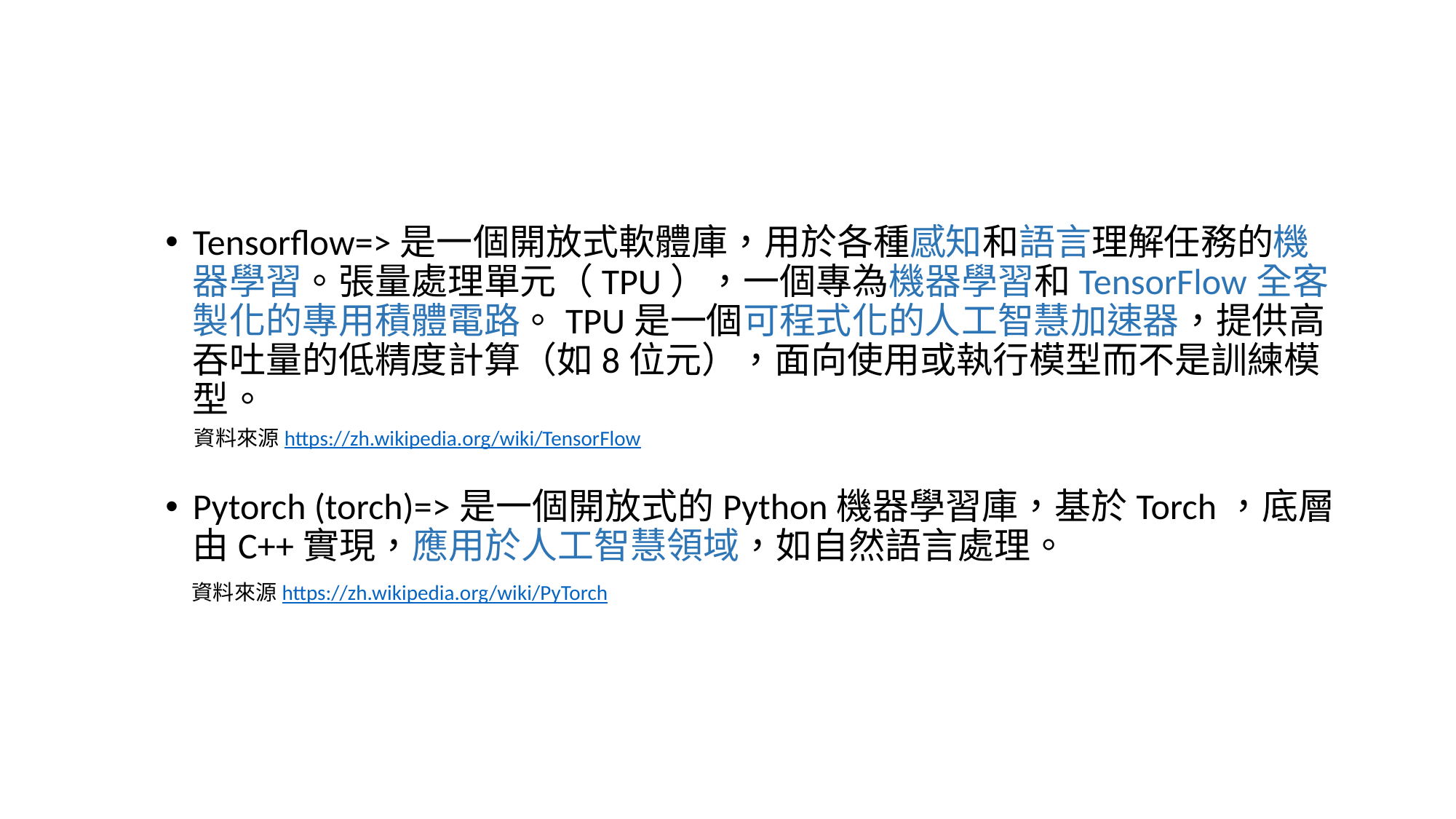

Tensorflow=>是一個開放式軟體庫，用於各種感知和語言理解任務的機器學習。張量處理單元（TPU），一個專為機器學習和TensorFlow全客製化的專用積體電路。TPU是一個可程式化的人工智慧加速器，提供高吞吐量的低精度計算（如8位元），面向使用或執行模型而不是訓練模型。
     資料來源https://zh.wikipedia.org/wiki/TensorFlow

Pytorch (torch)=>是一個開放式的Python機器學習庫，基於Torch，底層由C++實現，應用於人工智慧領域，如自然語言處理。
                資料來源https://zh.wikipedia.org/wiki/PyTorch